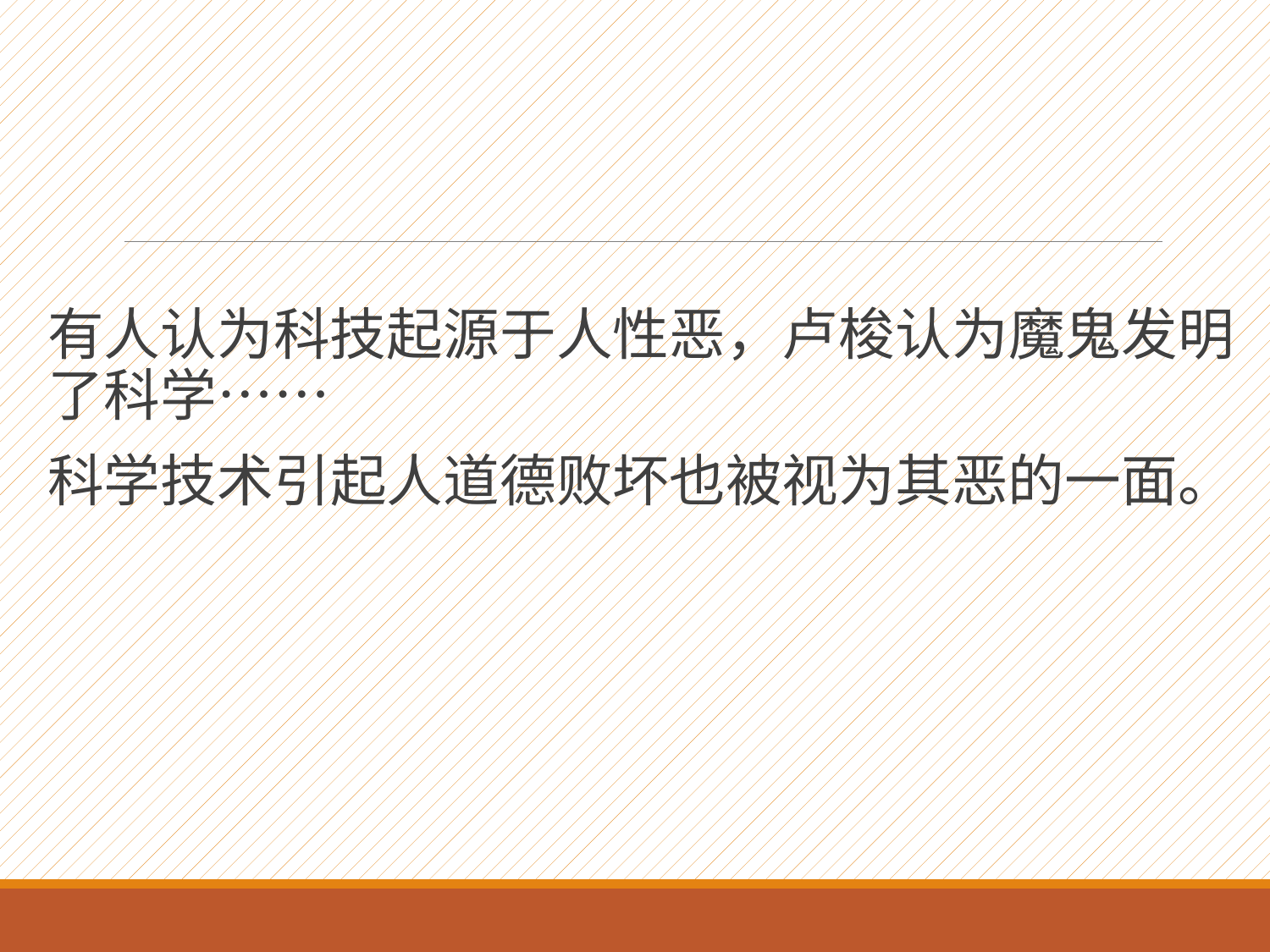

有人认为科技起源于人性恶，卢梭认为魔鬼发明了科学……
科学技术引起人道德败坏也被视为其恶的一面。